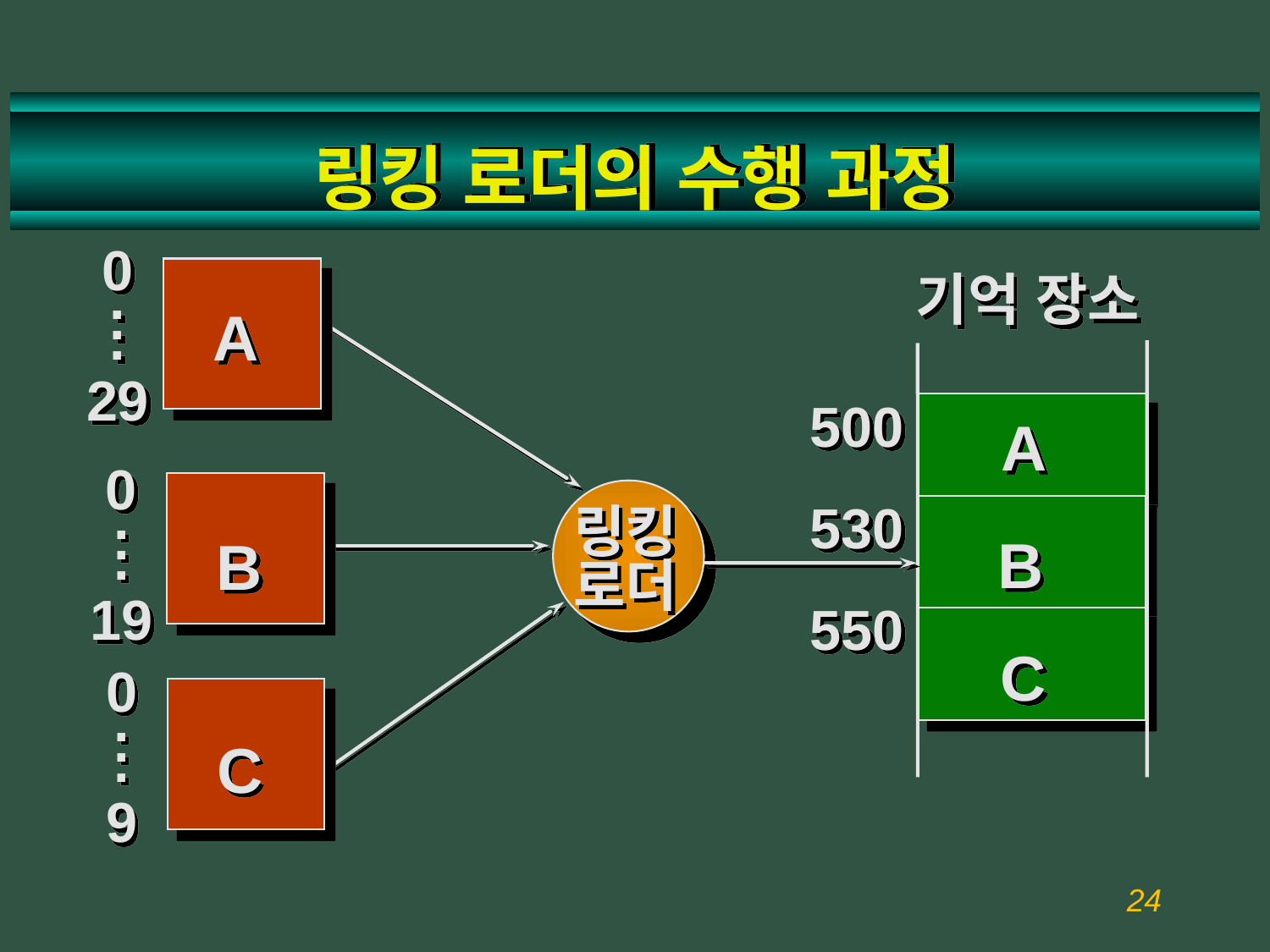

# 링킹 로더의 수행 과정
0
.
.
.
29

기억 장소
A

500
530
550

A
0
.
.
.
19

링킹
로더
B
B

C
0
.
.
.
9

C
24